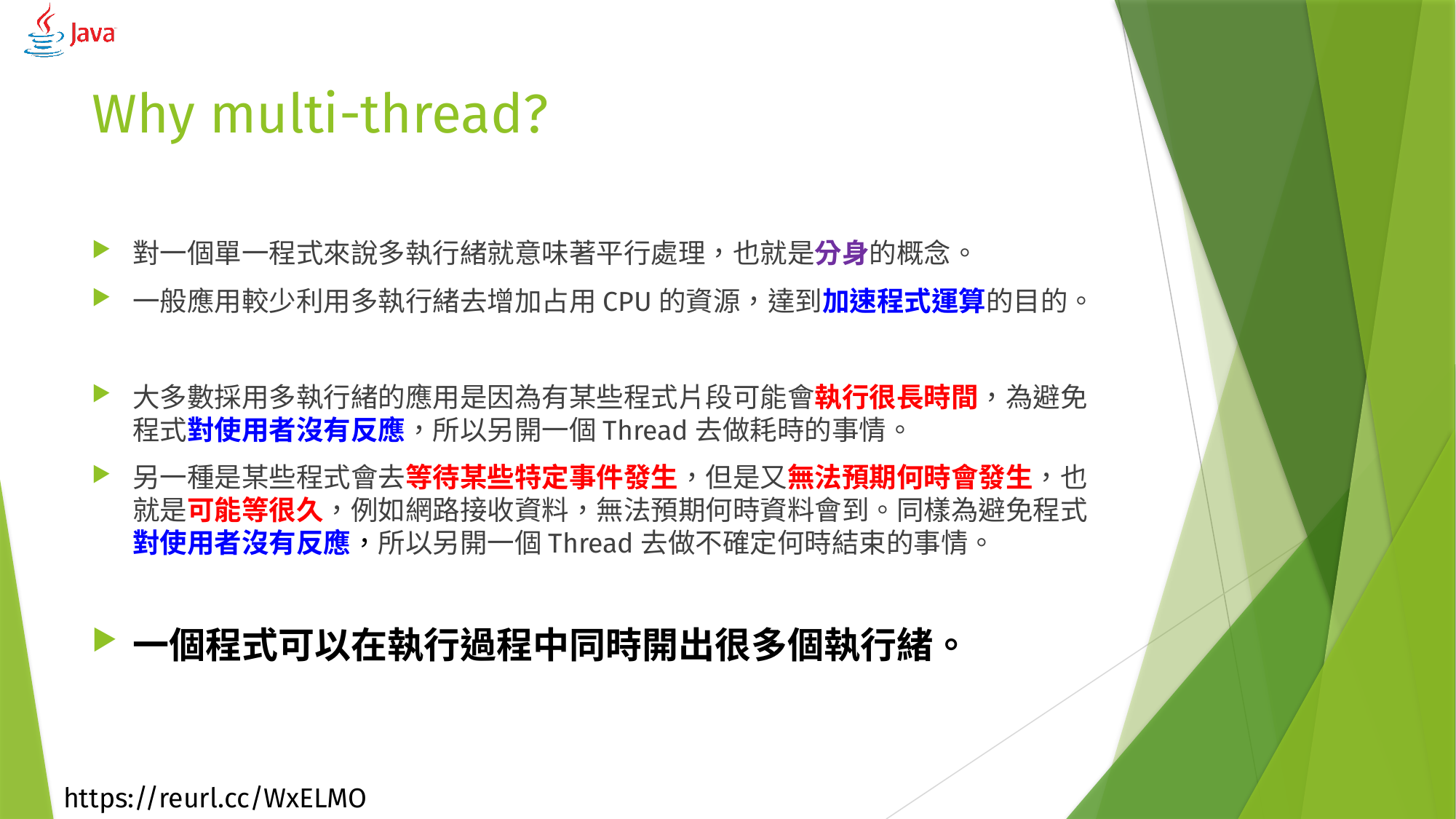

# Why multi-thread?
對一個單一程式來說多執行緒就意味著平行處理，也就是分身的概念。
一般應用較少利用多執行緒去增加占用CPU的資源，達到加速程式運算的目的。

大多數採用多執行緒的應用是因為有某些程式片段可能會執行很長時間，為避免程式對使用者沒有反應，所以另開一個Thread去做耗時的事情。
另一種是某些程式會去等待某些特定事件發生，但是又無法預期何時會發生，也就是可能等很久，例如網路接收資料，無法預期何時資料會到。同樣為避免程式對使用者沒有反應，所以另開一個Thread去做不確定何時結束的事情。

一個程式可以在執行過程中同時開出很多個執行緒。